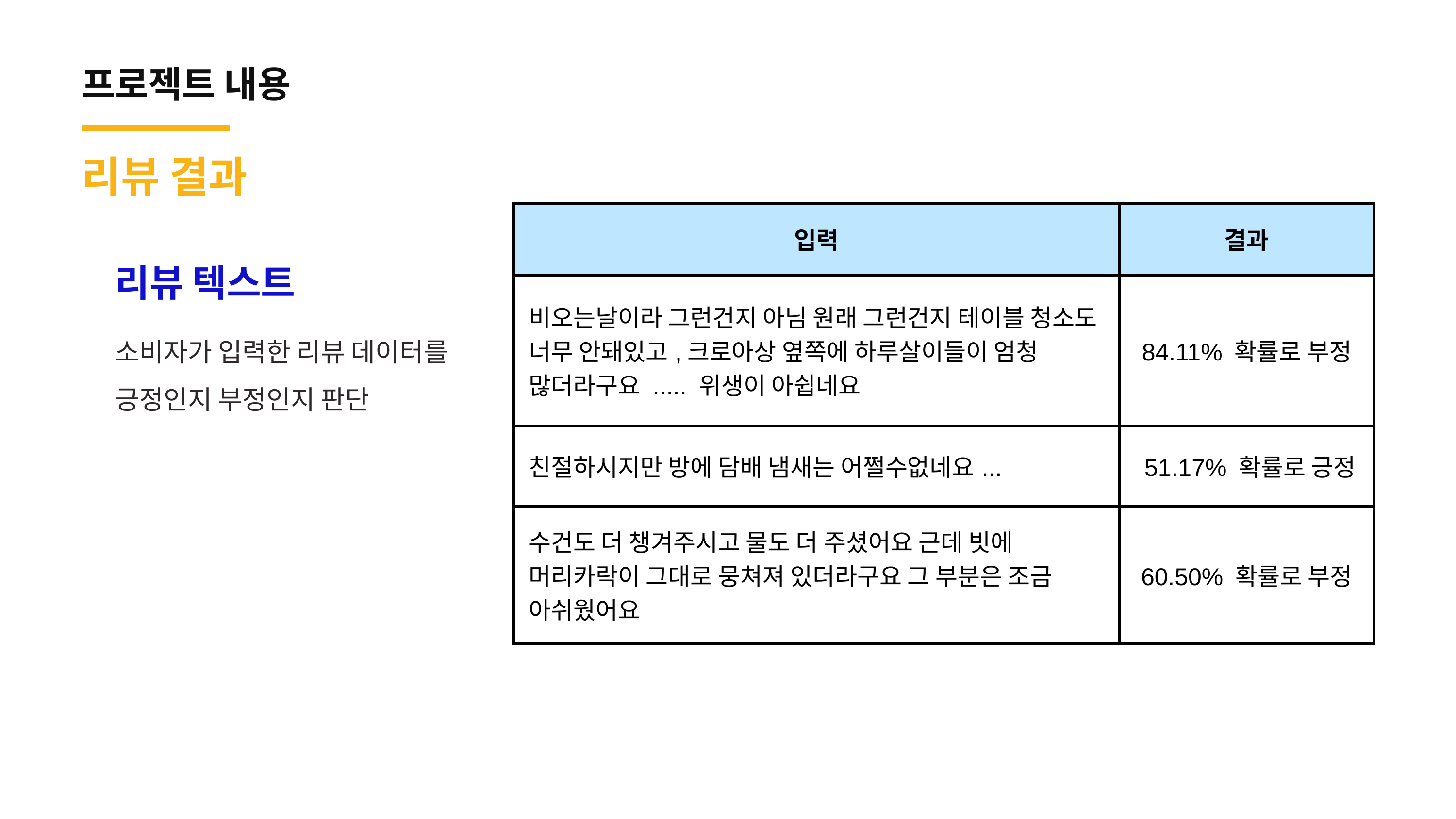

프로젝트 내용

리뷰 결과
| 입력 | 결과 |
| --- | --- |
| 비오는날이라 그런건지 아님 원래 그런건지 테이블 청소도 너무 안돼있고,크로아상 옆쪽에 하루살이들이 엄청 많더라구요 ..... 위생이 아쉽네요 | 84.11% 확률로 부정 |
| 친절하시지만 방에 담배 냄새는 어쩔수없네요... | 51.17% 확률로 긍정 |
| 수건도 더 챙겨주시고 물도 더 주셨어요 근데 빗에 머리카락이 그대로 뭉쳐져 있더라구요 그 부분은 조금 아쉬웠어요 | 60.50% 확률로 부정 |
리뷰 텍스트
소비자가 입력한 리뷰 데이터를
긍정인지 부정인지 판단